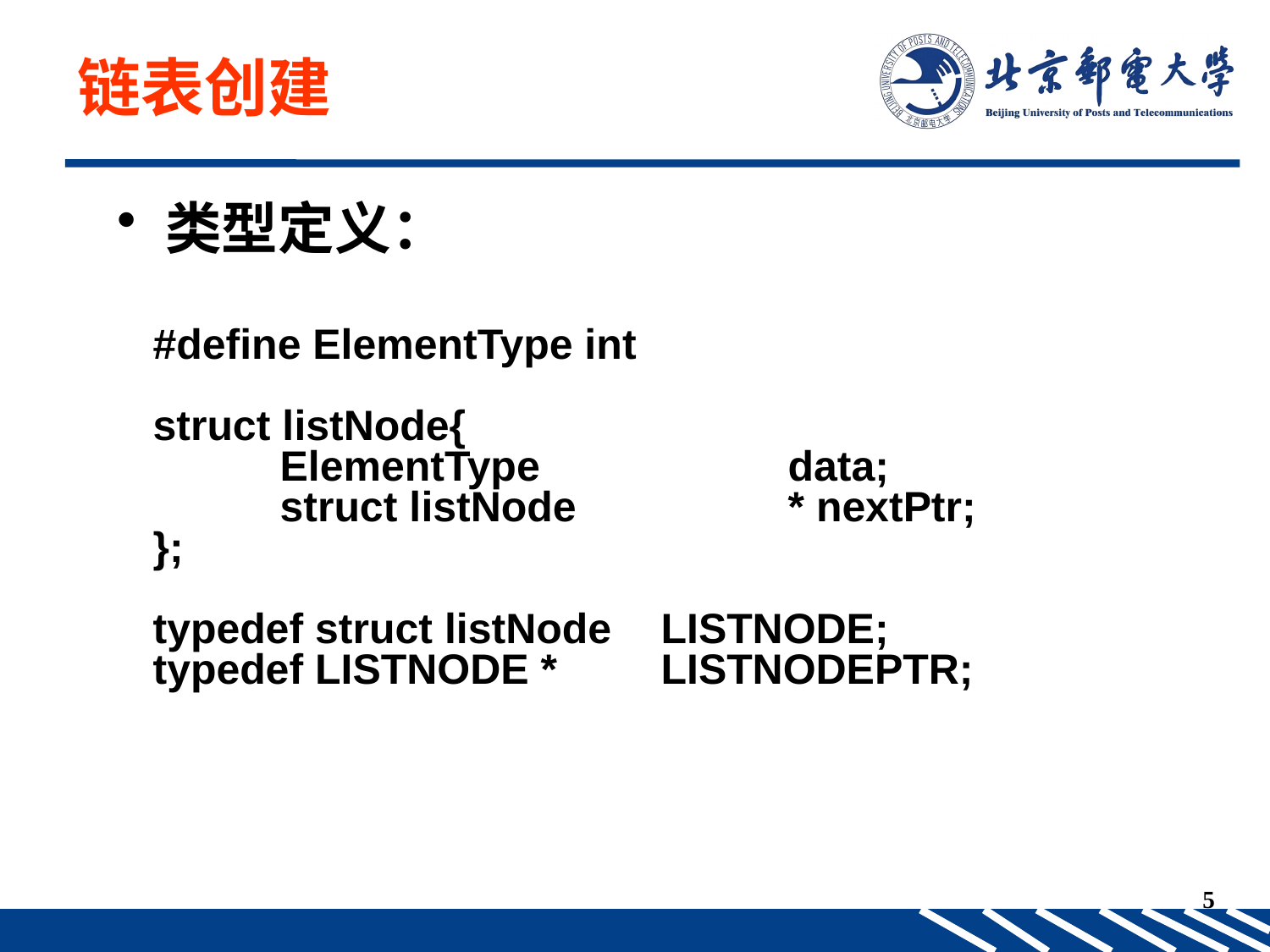

链表创建
类型定义：
#define ElementType int

struct listNode{
	ElementType		data;
	struct listNode 		* nextPtr;
};

typedef struct listNode	LISTNODE;
typedef LISTNODE * 	LISTNODEPTR;

5